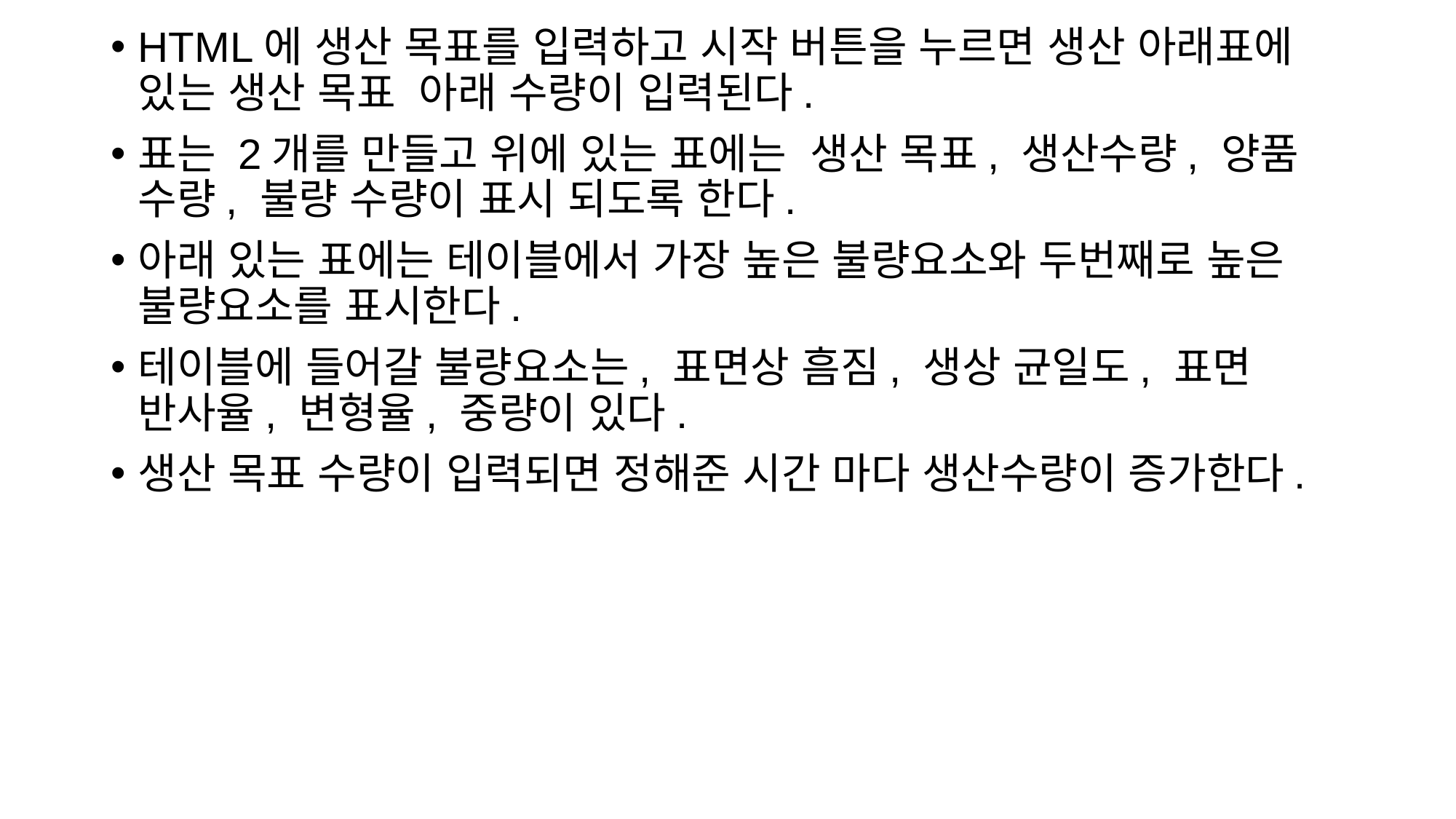

HTML에 생산 목표를 입력하고 시작 버튼을 누르면 생산 아래표에 있는 생산 목표  아래 수량이 입력된다.
표는 2개를 만들고 위에 있는 표에는  생산 목표, 생산수량, 양품 수량, 불량 수량이 표시 되도록 한다.
아래 있는 표에는 테이블에서 가장 높은 불량요소와 두번째로 높은 불량요소를 표시한다.
테이블에 들어갈 불량요소는, 표면상 흠짐, 생상 균일도, 표면 반사율, 변형율, 중량이 있다.
생산 목표 수량이 입력되면 정해준 시간 마다 생산수량이 증가한다.